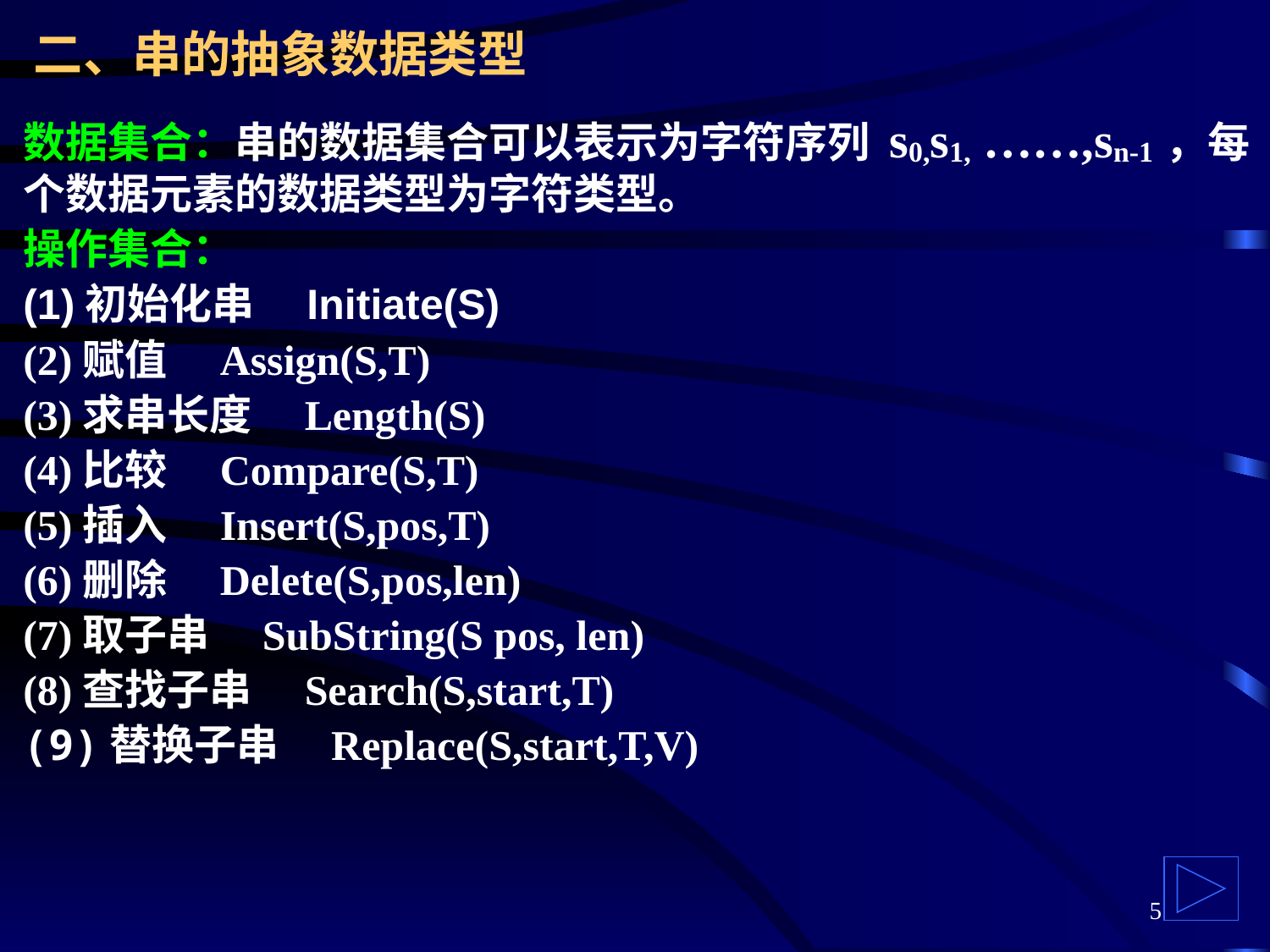

# 二、串的抽象数据类型
数据集合：串的数据集合可以表示为字符序列 s0,s1, ……,sn-1，每个数据元素的数据类型为字符类型。
操作集合：
(1)初始化串　Initiate(S)
(2)赋值　Assign(S,T)
(3)求串长度　Length(S)
(4)比较　Compare(S,T)
(5)插入　Insert(S,pos,T)
(6)删除　Delete(S,pos,len)
(7)取子串　SubString(S pos, len)
(8)查找子串　Search(S,start,T)
(9)替换子串　Replace(S,start,T,V)

5